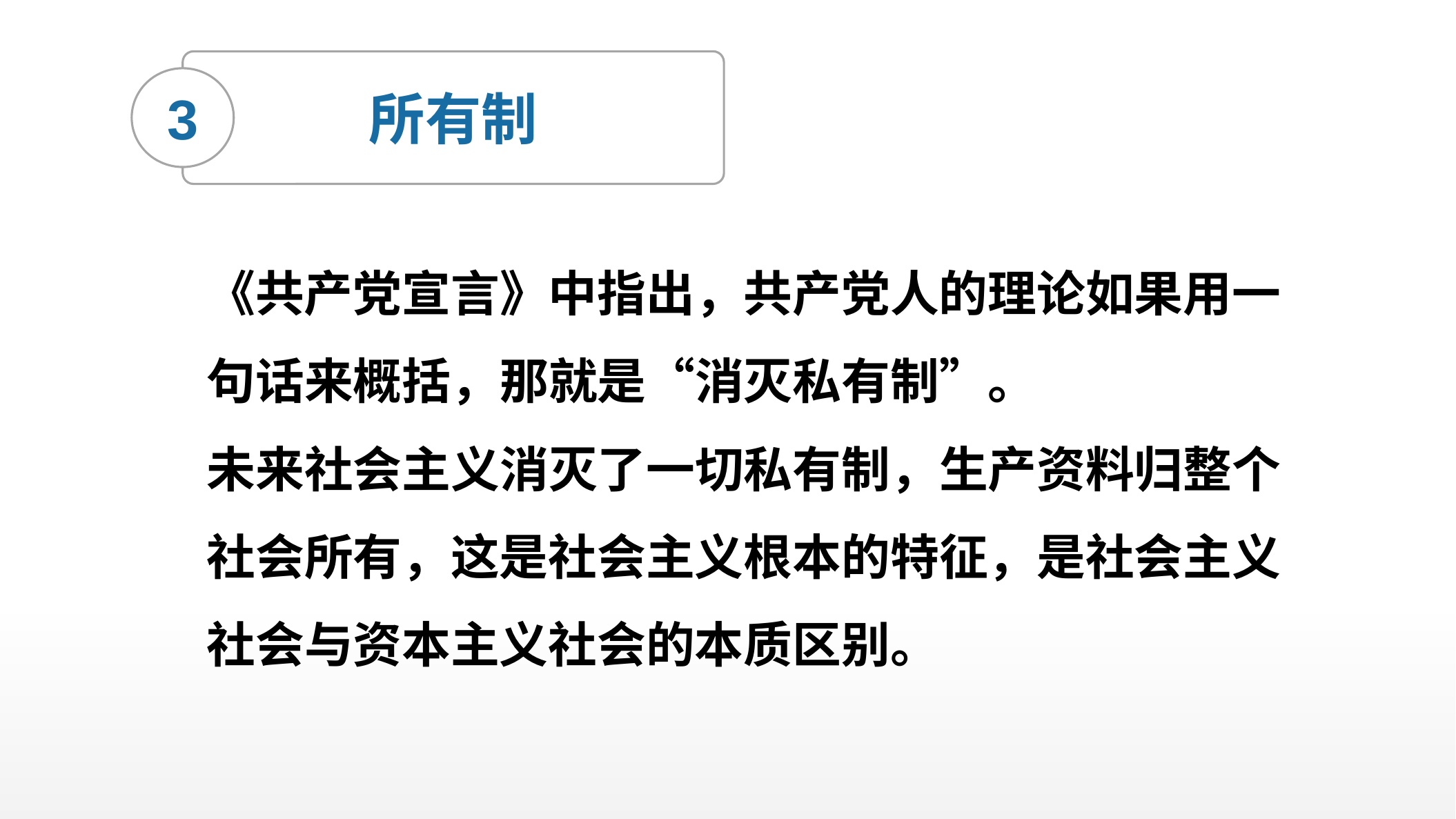

所有制
3
《共产党宣言》中指出，共产党人的理论如果用一
句话来概括，那就是“消灭私有制”。
未来社会主义消灭了一切私有制，生产资料归整个
社会所有，这是社会主义根本的特征，是社会主义
社会与资本主义社会的本质区别。